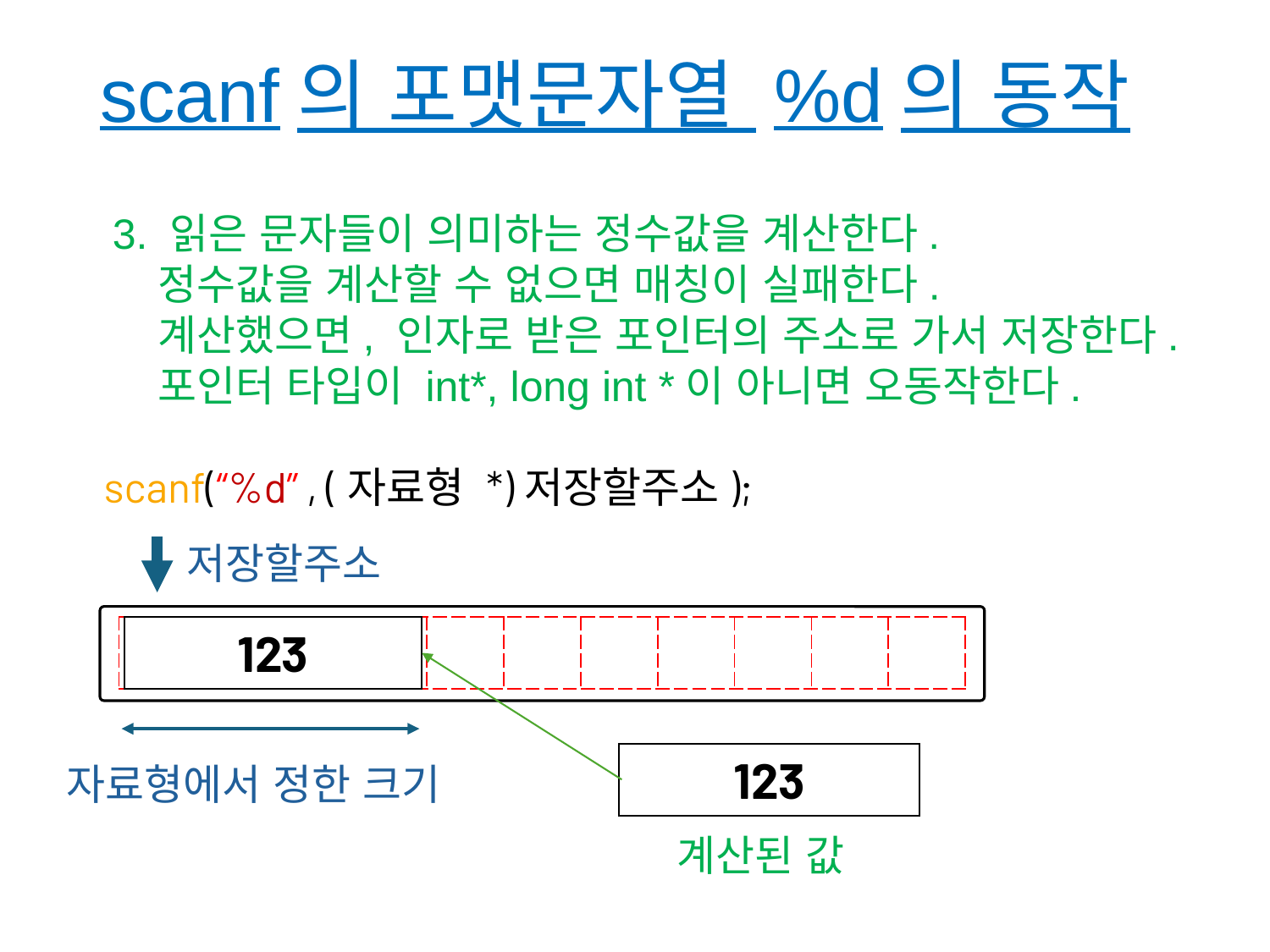

# scanf의 포맷문자열 %d의 동작
3. 읽은 문자들이 의미하는 정수값을 계산한다.
   정수값을 계산할 수 없으면 매칭이 실패한다.
   계산했으면, 인자로 받은 포인터의 주소로 가서 저장한다.
   포인터 타입이 int*, long int *이 아니면 오동작한다.
scanf(“%d” , (자료형 *)저장할주소);
저장할주소

| 123 |
| --- |
|  |  |  |  |  |  |  |  |  |  |  |
| --- | --- | --- | --- | --- | --- | --- | --- | --- | --- | --- |
| 123 |
| --- |
자료형에서 정한 크기
계산된 값